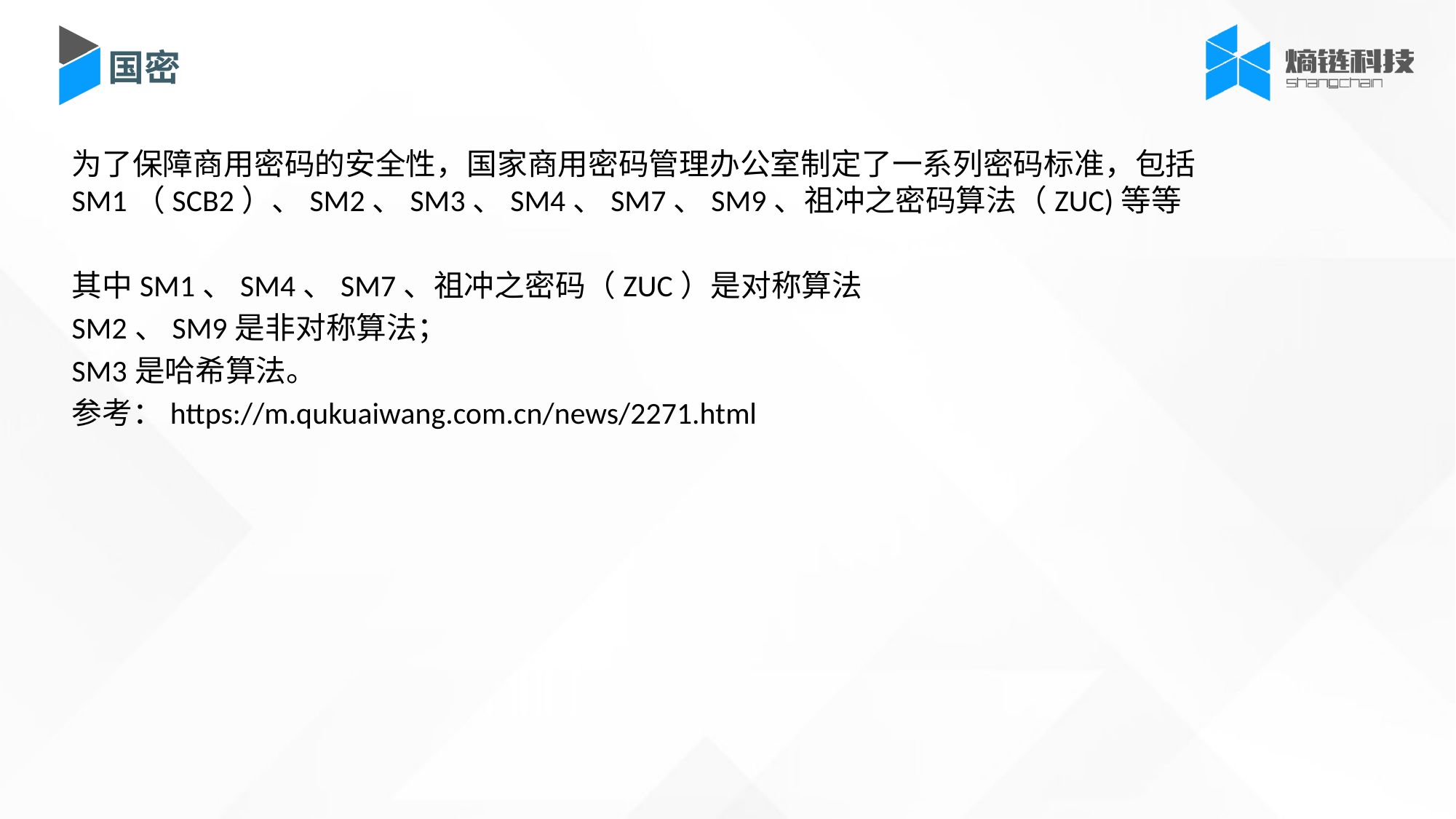

国密
为了保障商用密码的安全性，国家商用密码管理办公室制定了一系列密码标准，包括SM1（SCB2）、SM2、SM3、SM4、SM7、SM9、祖冲之密码算法（ZUC)等等

其中SM1、SM4、SM7、祖冲之密码（ZUC）是对称算法
SM2、SM9是非对称算法；
SM3是哈希算法。
参考：https://m.qukuaiwang.com.cn/news/2271.html